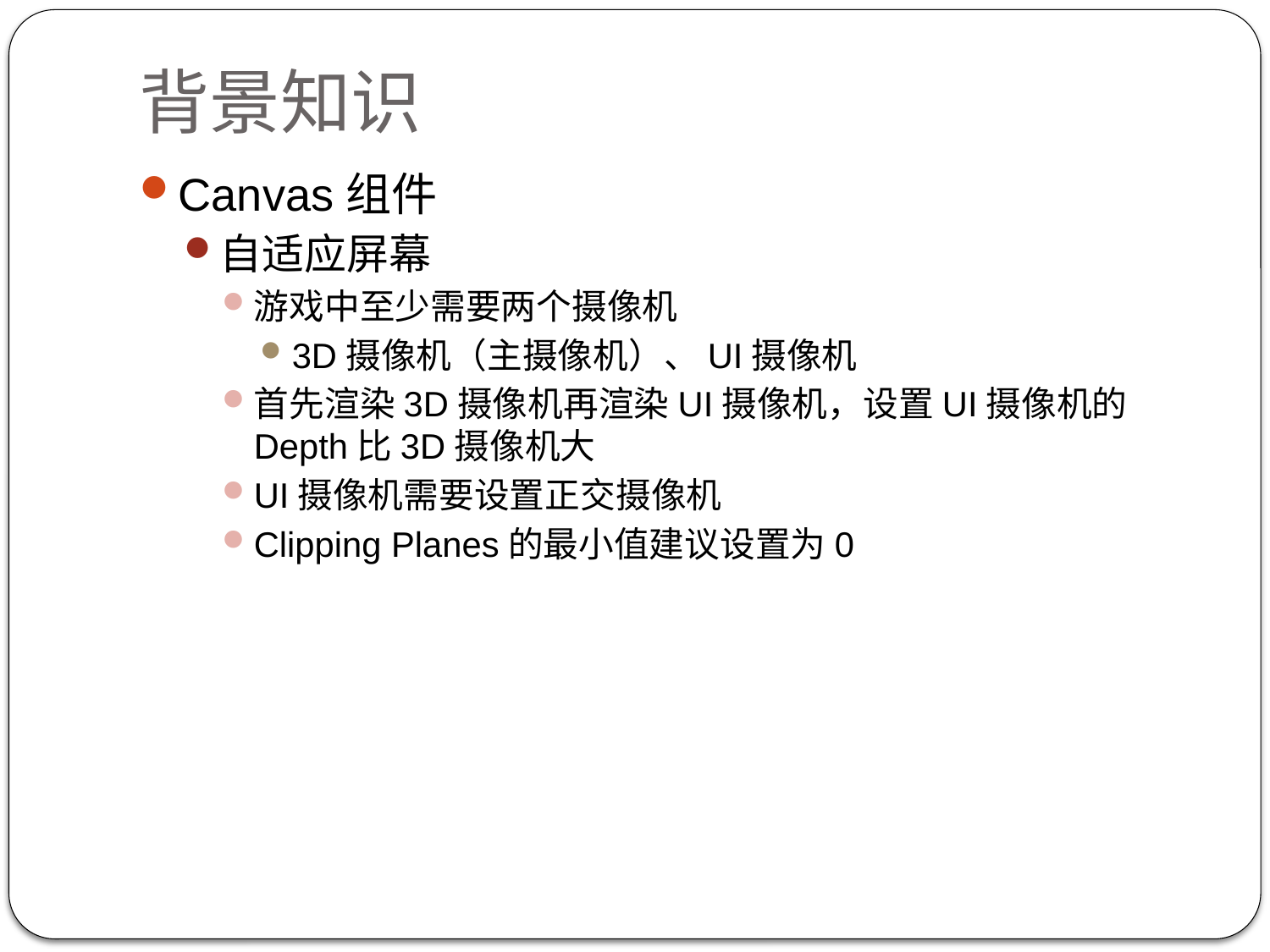

# 背景知识
Canvas组件
自适应屏幕
游戏中至少需要两个摄像机
3D摄像机（主摄像机）、UI摄像机
首先渲染3D摄像机再渲染UI摄像机，设置UI摄像机的Depth比3D摄像机大
UI摄像机需要设置正交摄像机
Clipping Planes的最小值建议设置为0